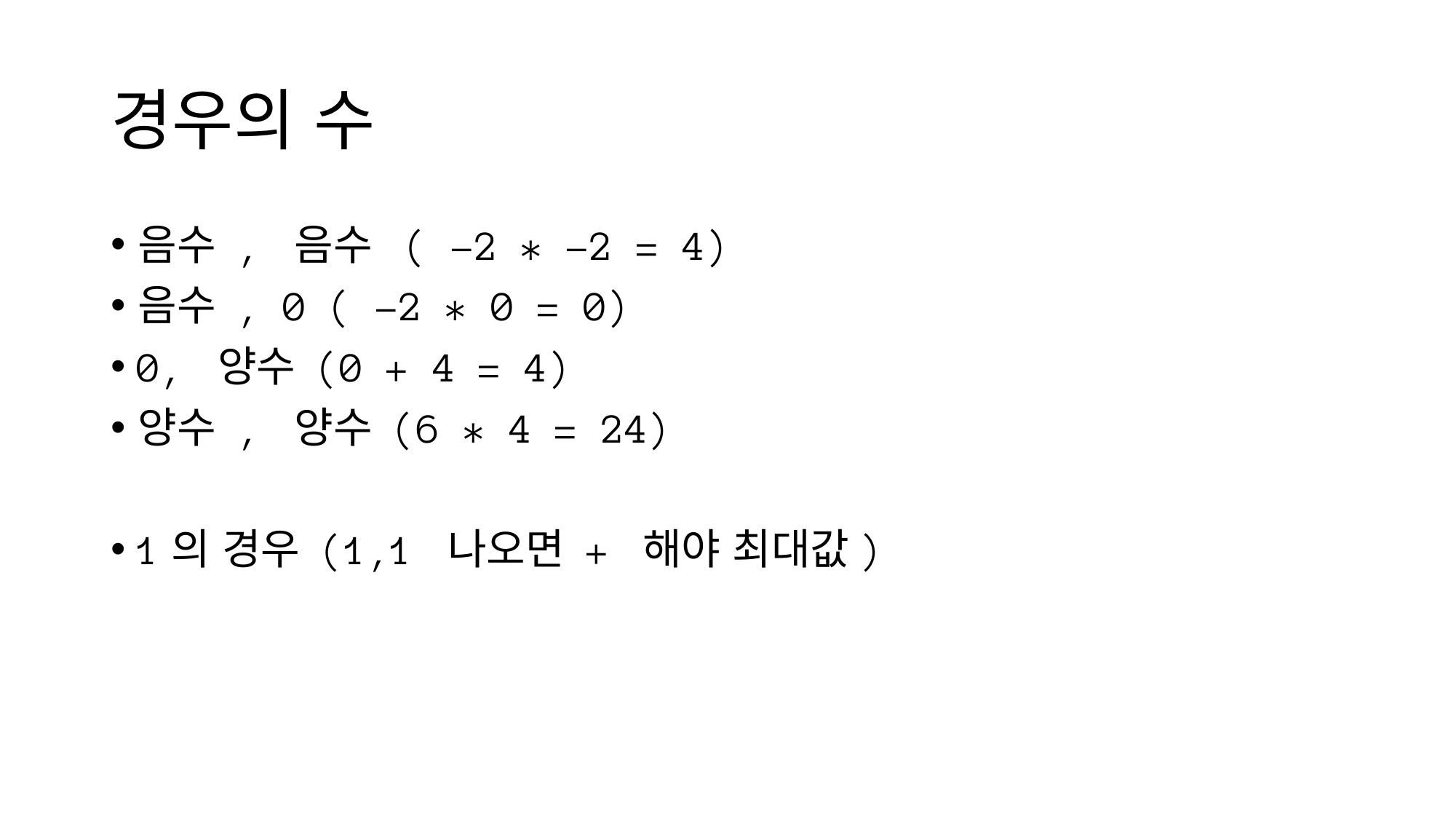

# 경우의 수
음수 , 음수  ( -2 * -2 = 4)
음수 , 0 ( -2 * 0 = 0)
0, 양수 (0 + 4 = 4)
양수 , 양수 (6 * 4 = 24)

1의 경우 (1,1 나오면 + 해야 최대값)